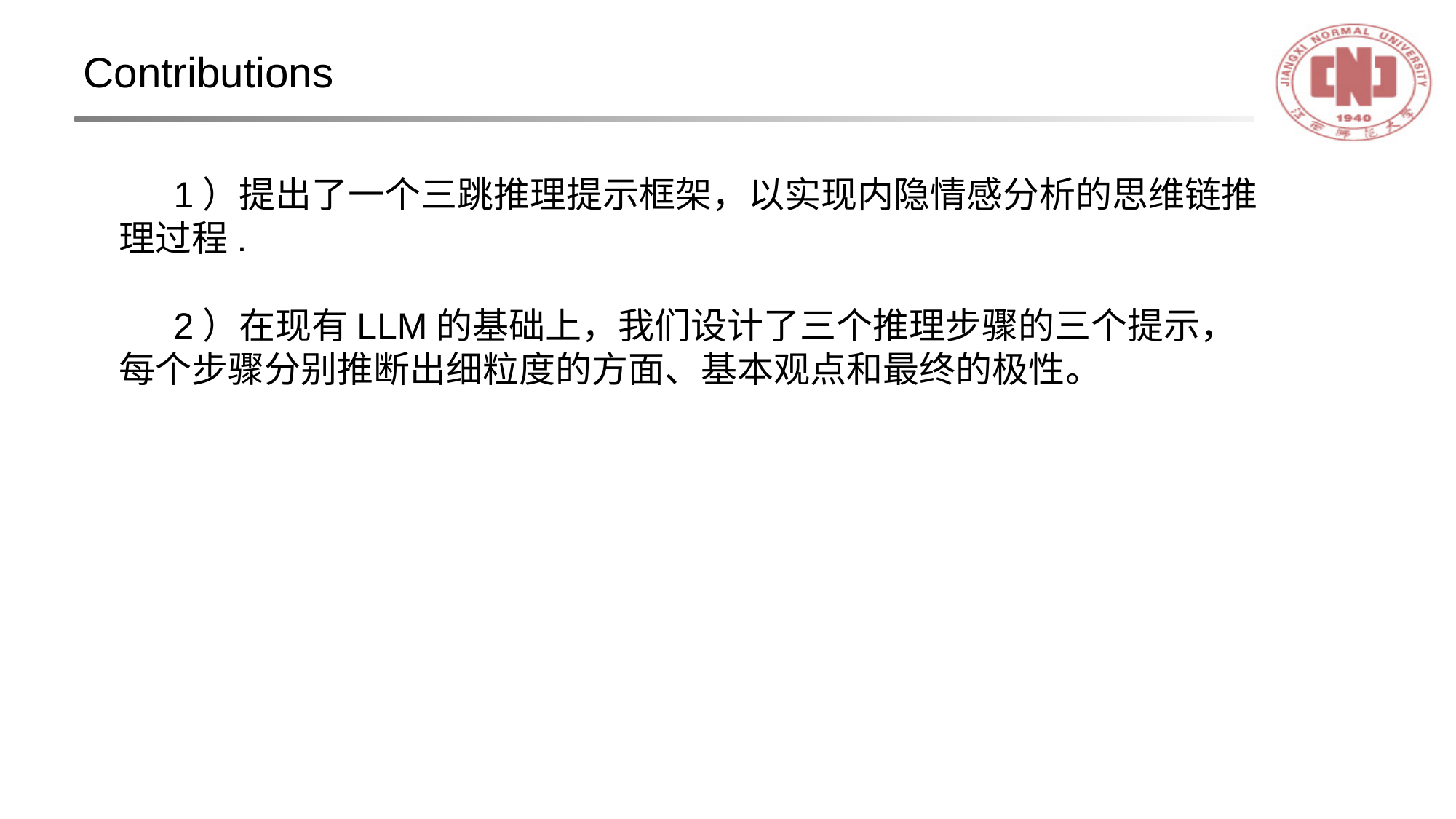

# Contributions
1）提出了一个三跳推理提示框架，以实现内隐情感分析的思维链推理过程.

2）在现有LLM的基础上，我们设计了三个推理步骤的三个提示，每个步骤分别推断出细粒度的方面、基本观点和最终的极性。